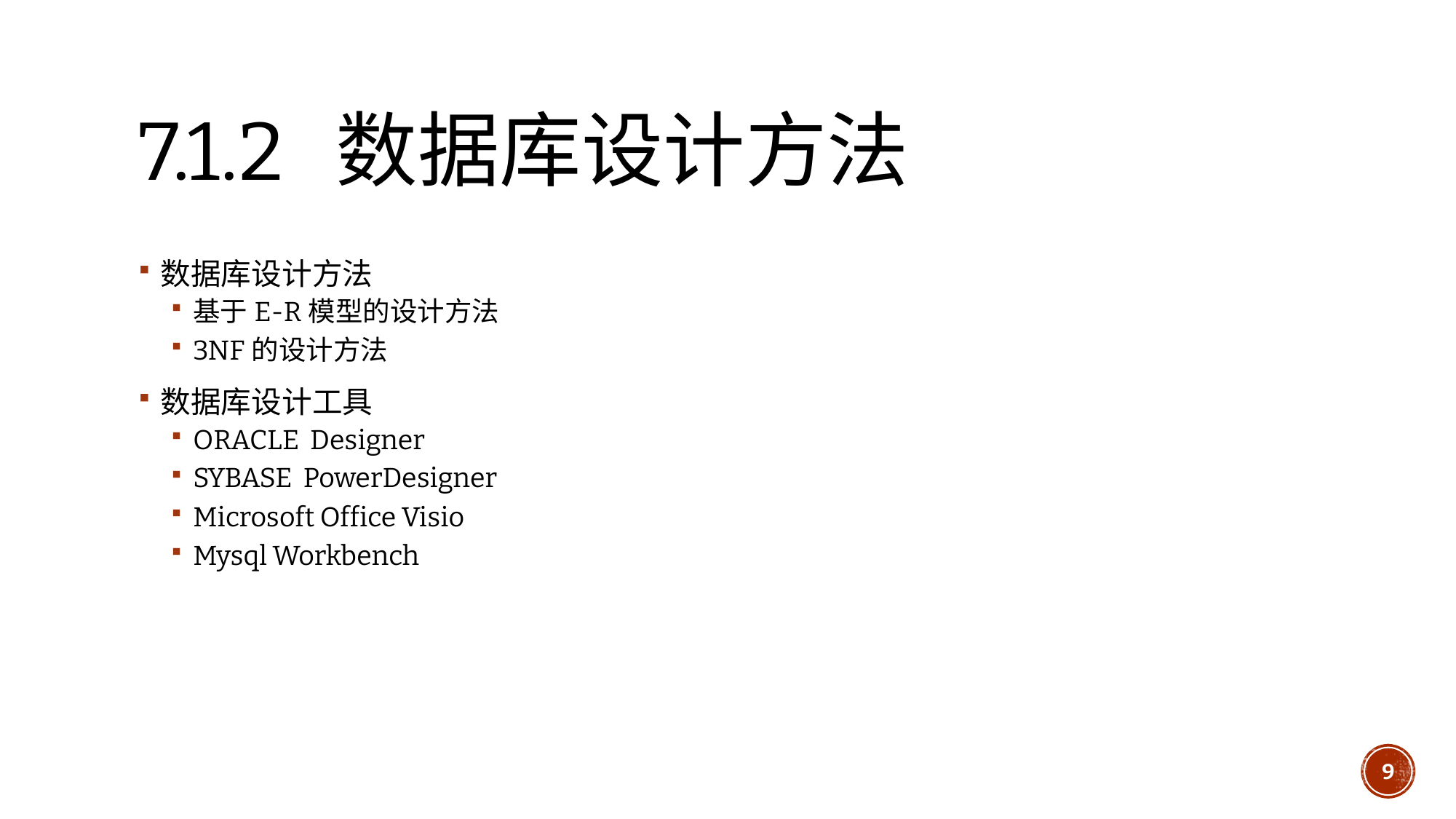

# 7.1.2  数据库设计方法
数据库设计方法
基于E-R模型的设计方法
3NF的设计方法
数据库设计工具
ORACLE  Designer
SYBASE  PowerDesigner
Microsoft Office Visio
Mysql Workbench

9